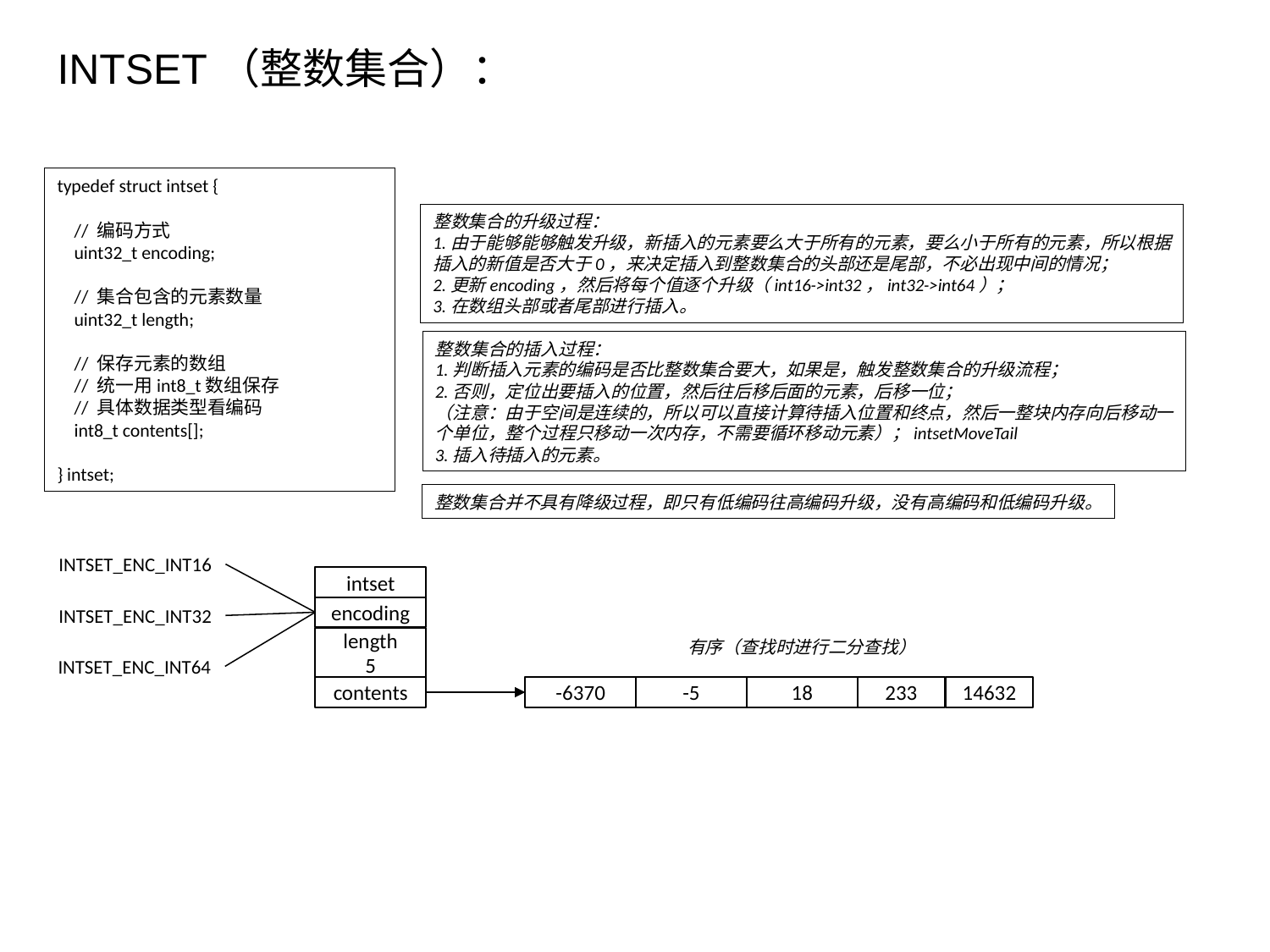

INTSET（整数集合）：
typedef struct intset {

    // 编码方式
    uint32_t encoding;

    // 集合包含的元素数量
    uint32_t length;

    // 保存元素的数组
    // 统一用int8_t数组保存
    // 具体数据类型看编码
    int8_t contents[];

} intset;
整数集合的升级过程：
1.由于能够能够触发升级，新插入的元素要么大于所有的元素，要么小于所有的元素，所以根据
插入的新值是否大于0，来决定插入到整数集合的头部还是尾部，不必出现中间的情况；
2.更新encoding，然后将每个值逐个升级（int16->int32，int32->int64）；
3.在数组头部或者尾部进行插入。
整数集合的插入过程：
1.判断插入元素的编码是否比整数集合要大，如果是，触发整数集合的升级流程；
2.否则，定位出要插入的位置，然后往后移后面的元素，后移一位；
（注意：由于空间是连续的，所以可以直接计算待插入位置和终点，然后一整块内存向后移动一
个单位，整个过程只移动一次内存，不需要循环移动元素）；intsetMoveTail
3.插入待插入的元素。
整数集合并不具有降级过程，即只有低编码往高编码升级，没有高编码和低编码升级。
INTSET_ENC_INT16
intset
INTSET_ENC_INT32
encoding
length
5
INTSET_ENC_INT64
contents
-6370
-5
18
233
14632
有序（查找时进行二分查找）